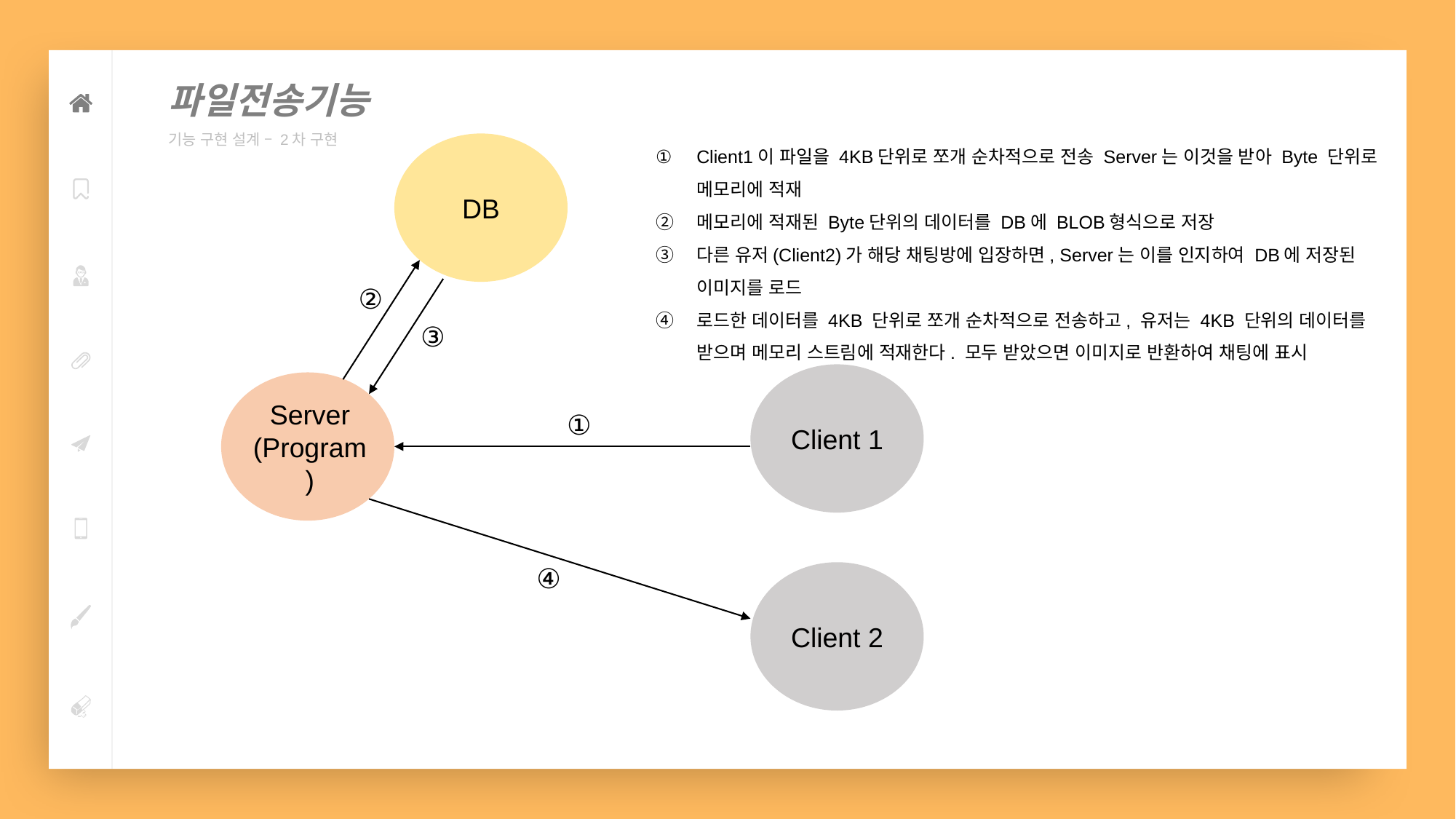

파일전송기능
기능 구현 설계 – 2차 구현

Client1이 파일을 4KB단위로 쪼개 순차적으로 전송 Server는 이것을 받아 Byte 단위로 메모리에 적재
메모리에 적재된 Byte단위의 데이터를 DB에 BLOB형식으로 저장
다른 유저(Client2)가 해당 채팅방에 입장하면, Server는 이를 인지하여 DB에 저장된 이미지를 로드
로드한 데이터를 4KB 단위로 쪼개 순차적으로 전송하고, 유저는 4KB 단위의 데이터를 받으며 메모리 스트림에 적재한다. 모두 받았으면 이미지로 반환하여 채팅에 표시
DB
②
③
Client 1
Server
(Program)
①
④
Client 2